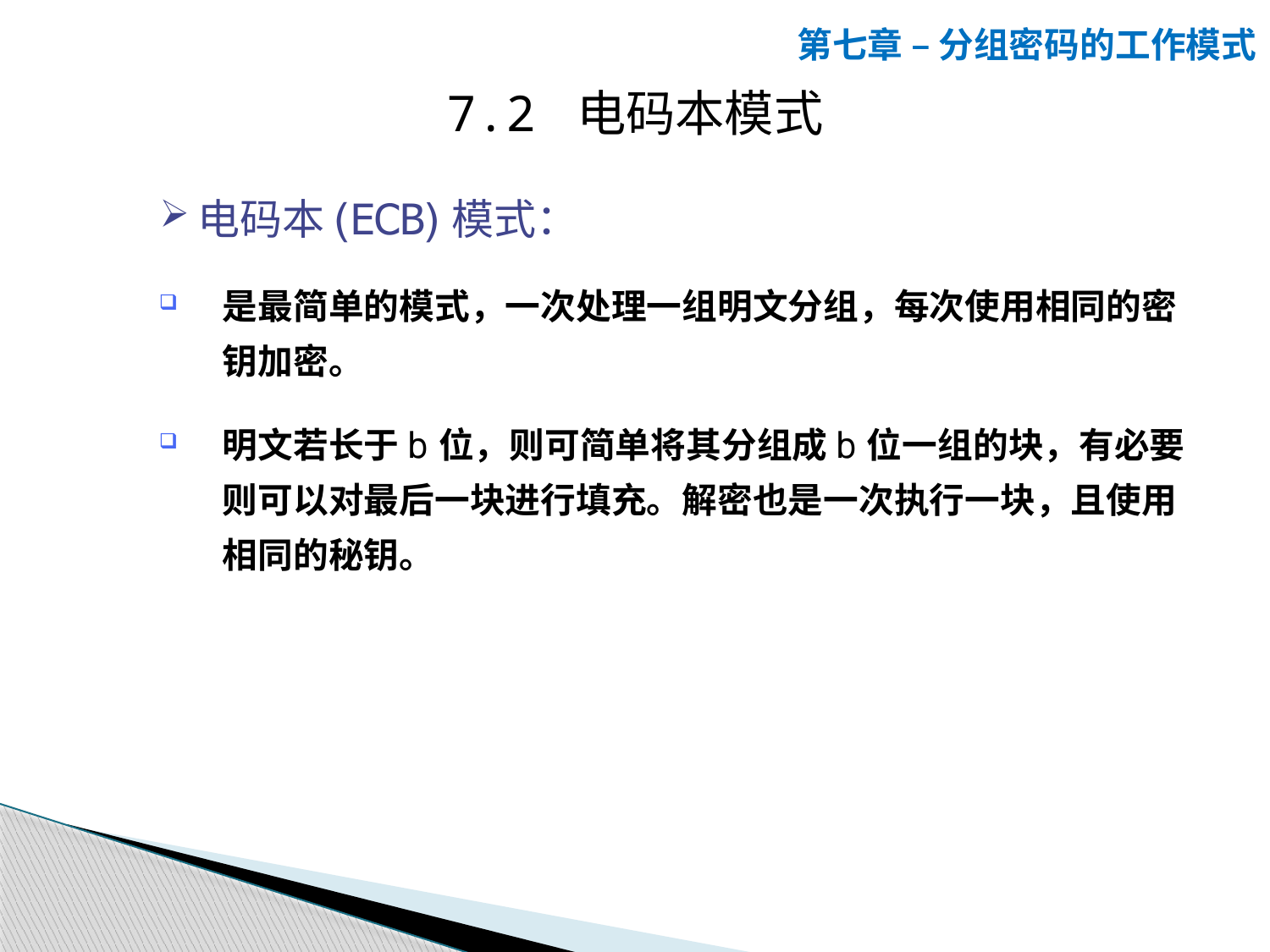

第七章 – 分组密码的工作模式
7.2 电码本模式
电码本(ECB)模式：
是最简单的模式，一次处理一组明文分组，每次使用相同的密钥加密。
明文若长于b位，则可简单将其分组成b位一组的块，有必要则可以对最后一块进行填充。解密也是一次执行一块，且使用相同的秘钥。